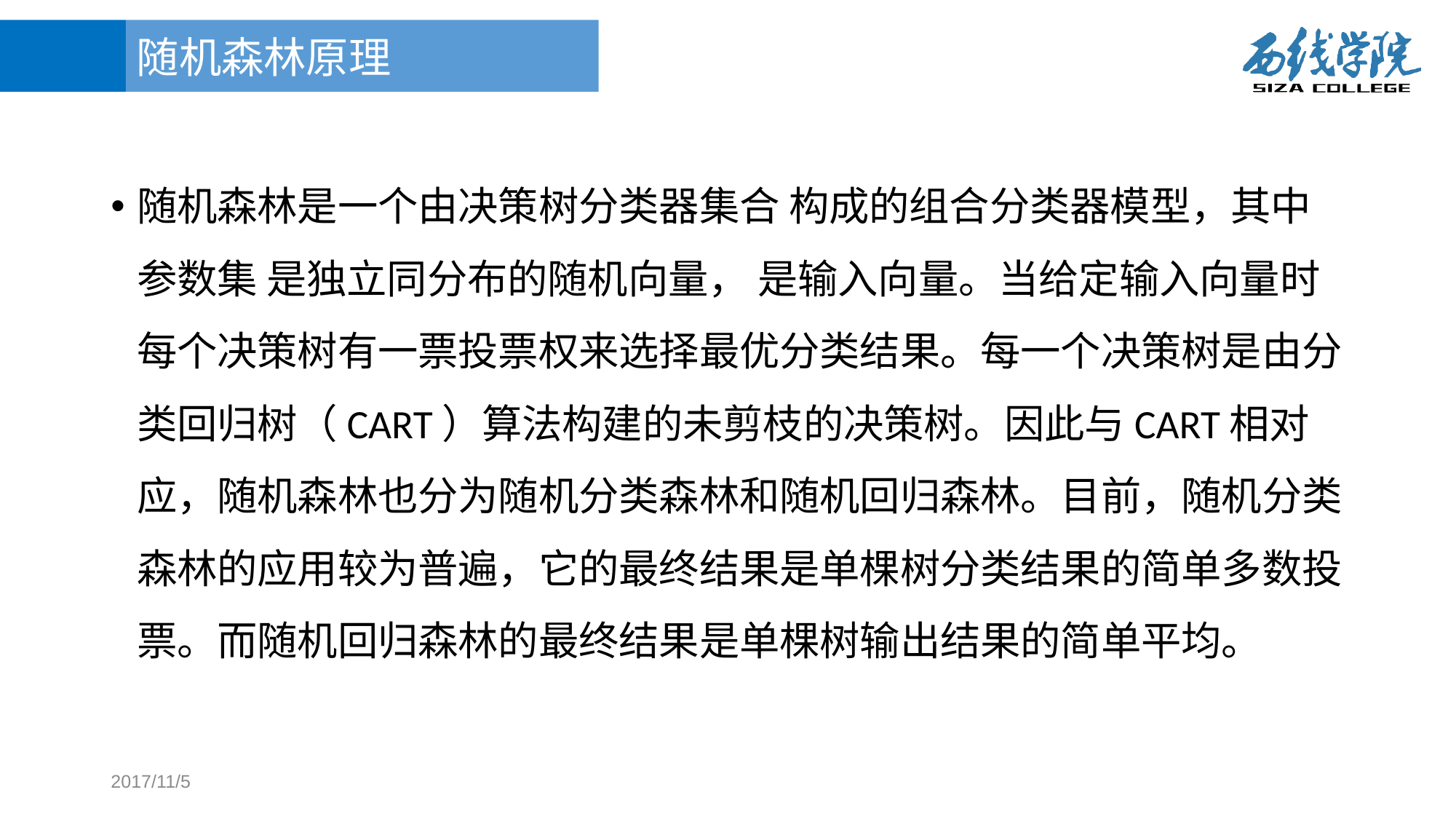

# 随机森林原理
随机森林是一个由决策树分类器集合 构成的组合分类器模型，其中参数集 是独立同分布的随机向量， 是输入向量。当给定输入向量时每个决策树有一票投票权来选择最优分类结果。每一个决策树是由分类回归树（CART）算法构建的未剪枝的决策树。因此与CART相对应，随机森林也分为随机分类森林和随机回归森林。目前，随机分类森林的应用较为普遍，它的最终结果是单棵树分类结果的简单多数投票。而随机回归森林的最终结果是单棵树输出结果的简单平均。
2017/11/5